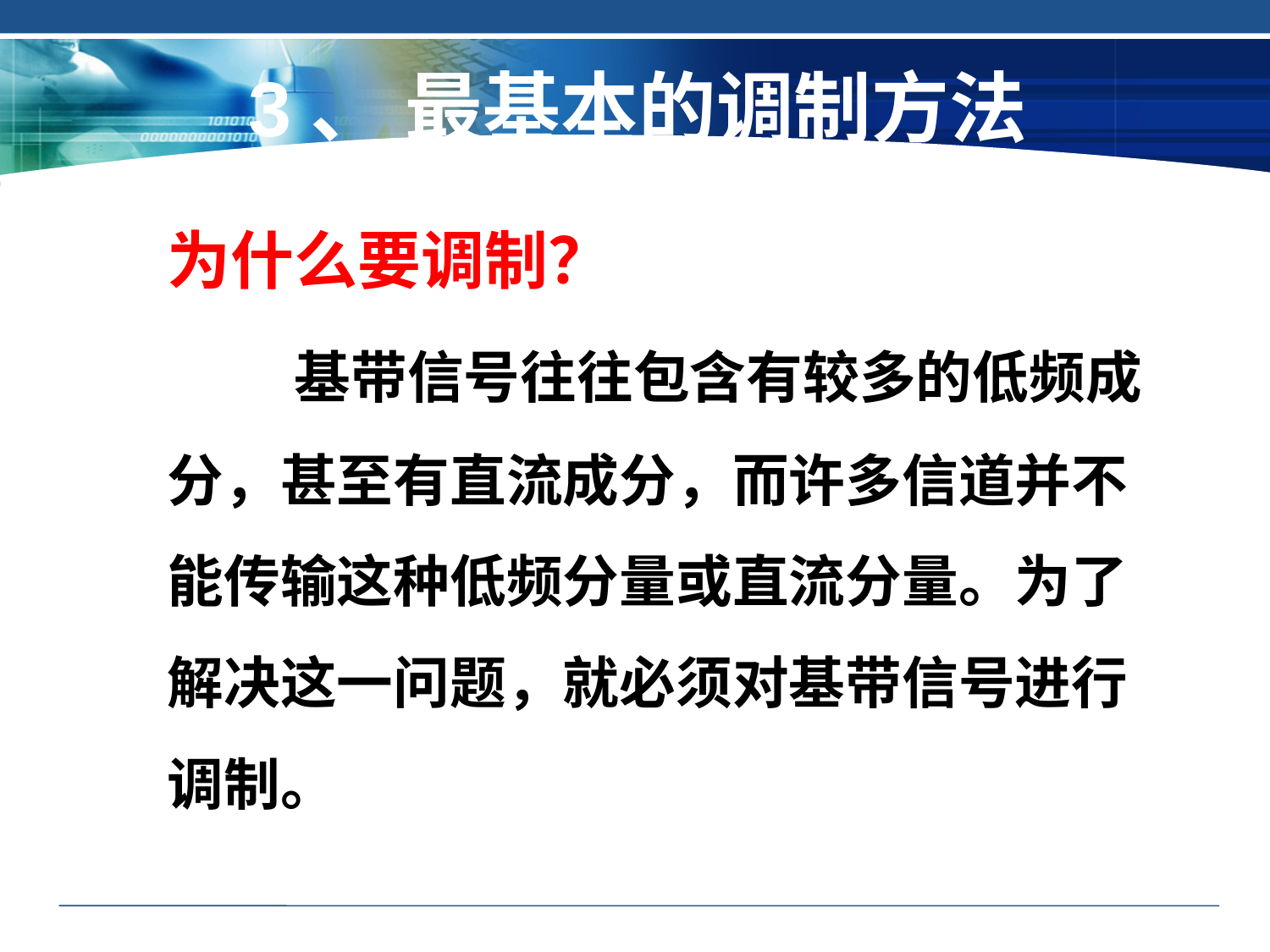

# 3、 最基本的调制方法
为什么要调制？
	基带信号往往包含有较多的低频成分，甚至有直流成分，而许多信道并不能传输这种低频分量或直流分量。为了解决这一问题，就必须对基带信号进行调制。